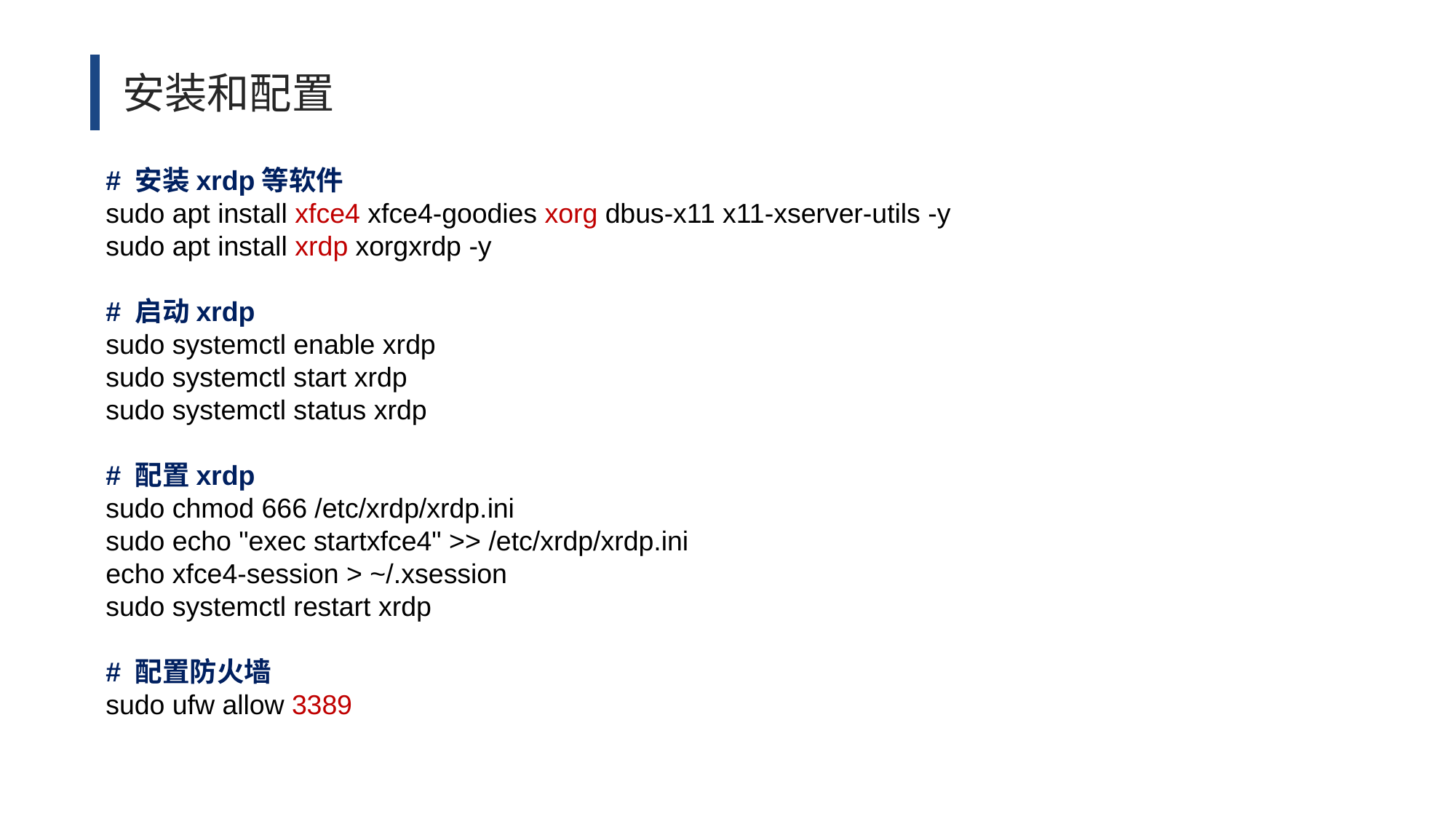

安装和配置
# 安装xrdp等软件
sudo apt install xfce4 xfce4-goodies xorg dbus-x11 x11-xserver-utils -y
sudo apt install xrdp xorgxrdp -y

# 启动xrdp
sudo systemctl enable xrdp
sudo systemctl start xrdp
sudo systemctl status xrdp

# 配置xrdp
sudo chmod 666 /etc/xrdp/xrdp.ini
sudo echo "exec startxfce4" >> /etc/xrdp/xrdp.ini
echo xfce4-session > ~/.xsession
sudo systemctl restart xrdp

# 配置防火墙
sudo ufw allow 3389